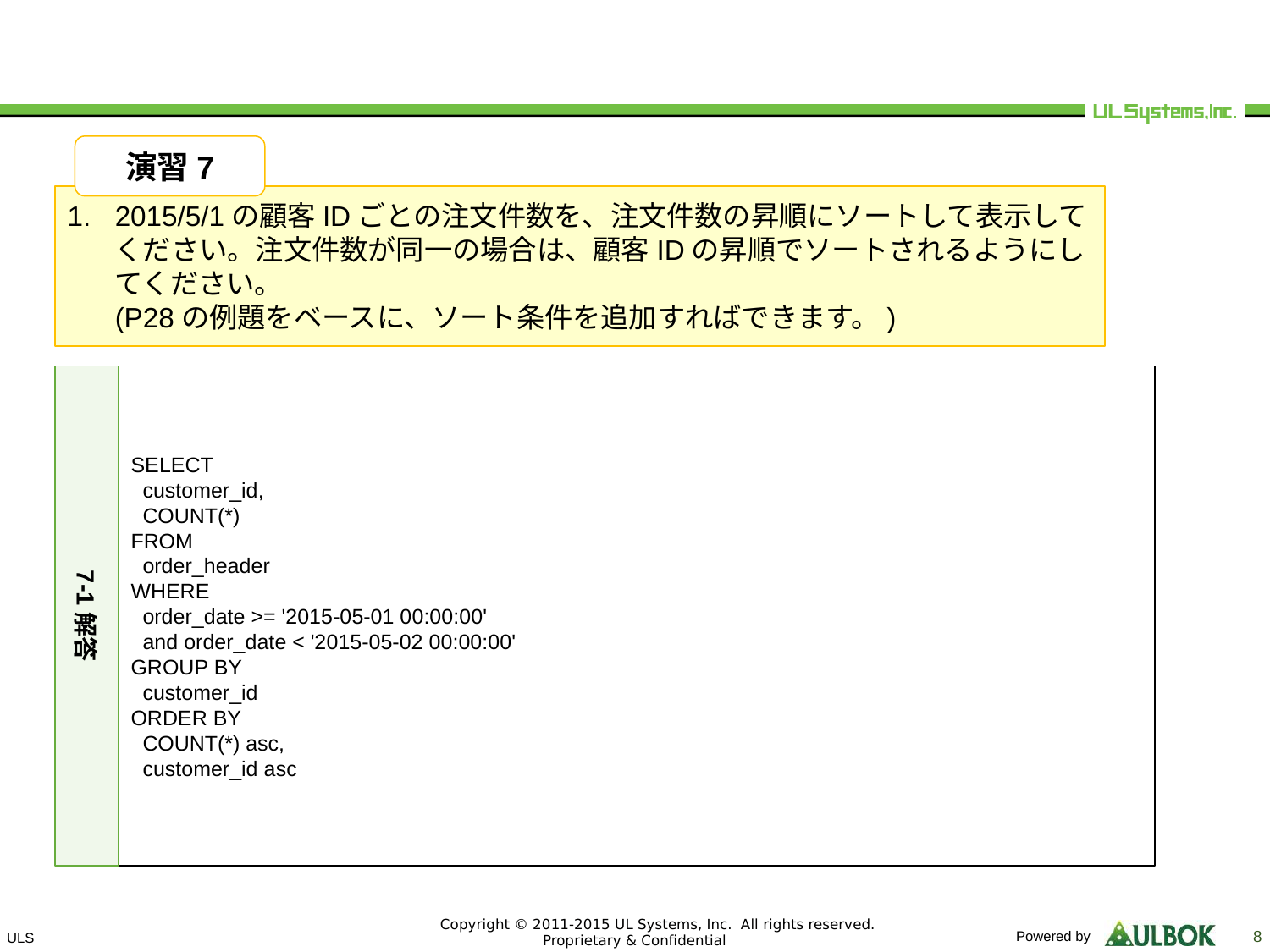

#

演習7
2015/5/1の顧客IDごとの注文件数を、注文件数の昇順にソートして表示してください。注文件数が同一の場合は、顧客IDの昇順でソートされるようにしてください。
(P28の例題をベースに、ソート条件を追加すればできます。)
7-1解答
SELECT
  customer_id,
  COUNT(*)
FROM
  order_header
WHERE
  order_date >= '2015-05-01 00:00:00'
  and order_date < '2015-05-02 00:00:00'
GROUP BY
  customer_id
ORDER BY
  COUNT(*) asc,
  customer_id asc